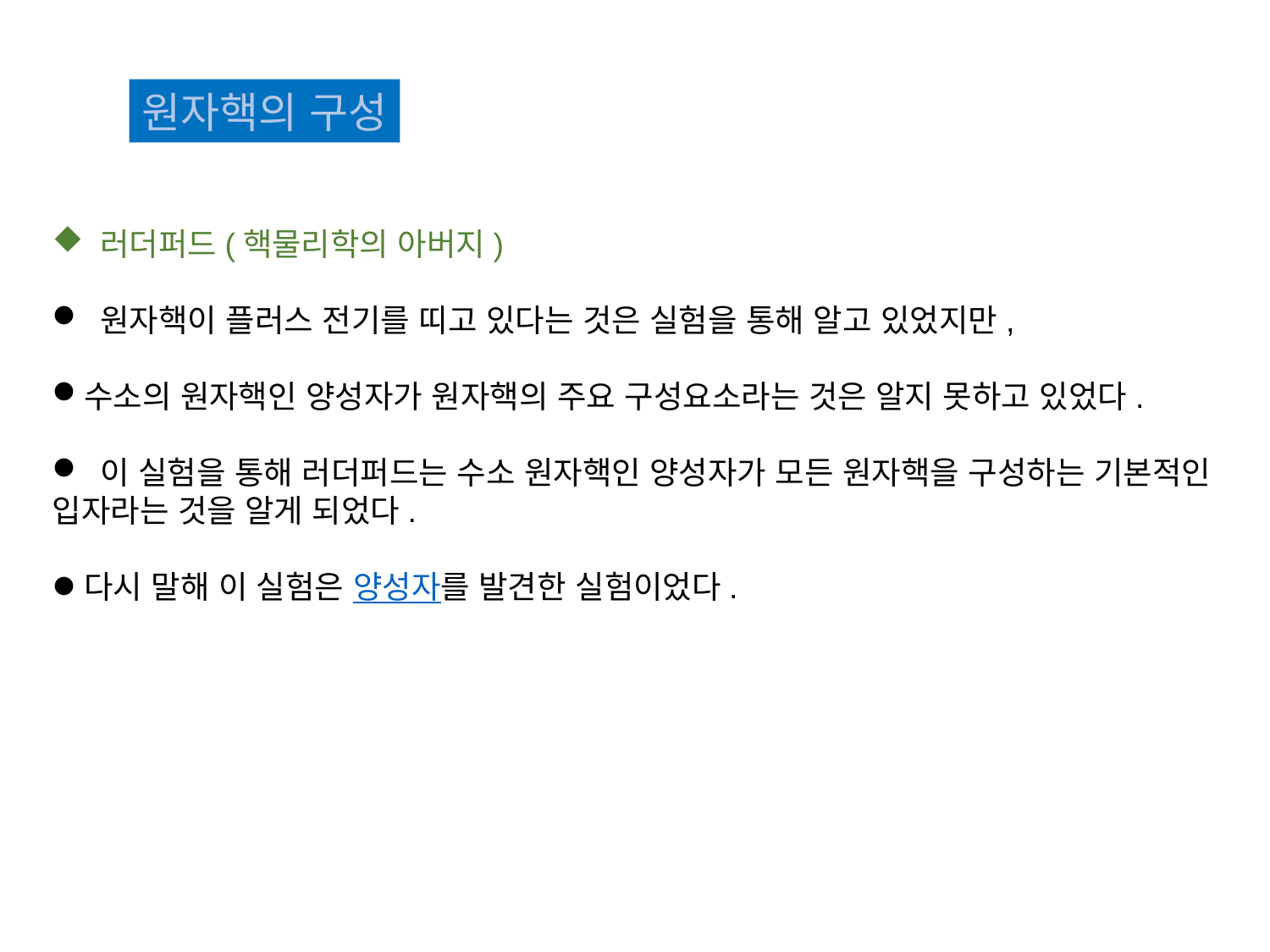

원자핵의 구성
 러더퍼드(핵물리학의 아버지)

 원자핵이 플러스 전기를 띠고 있다는 것은 실험을 통해 알고 있었지만,

수소의 원자핵인 양성자가 원자핵의 주요 구성요소라는 것은 알지 못하고 있었다.

 이 실험을 통해 러더퍼드는 수소 원자핵인 양성자가 모든 원자핵을 구성하는 기본적인 입자라는 것을 알게 되었다.

다시 말해 이 실험은 양성자를 발견한 실험이었다.